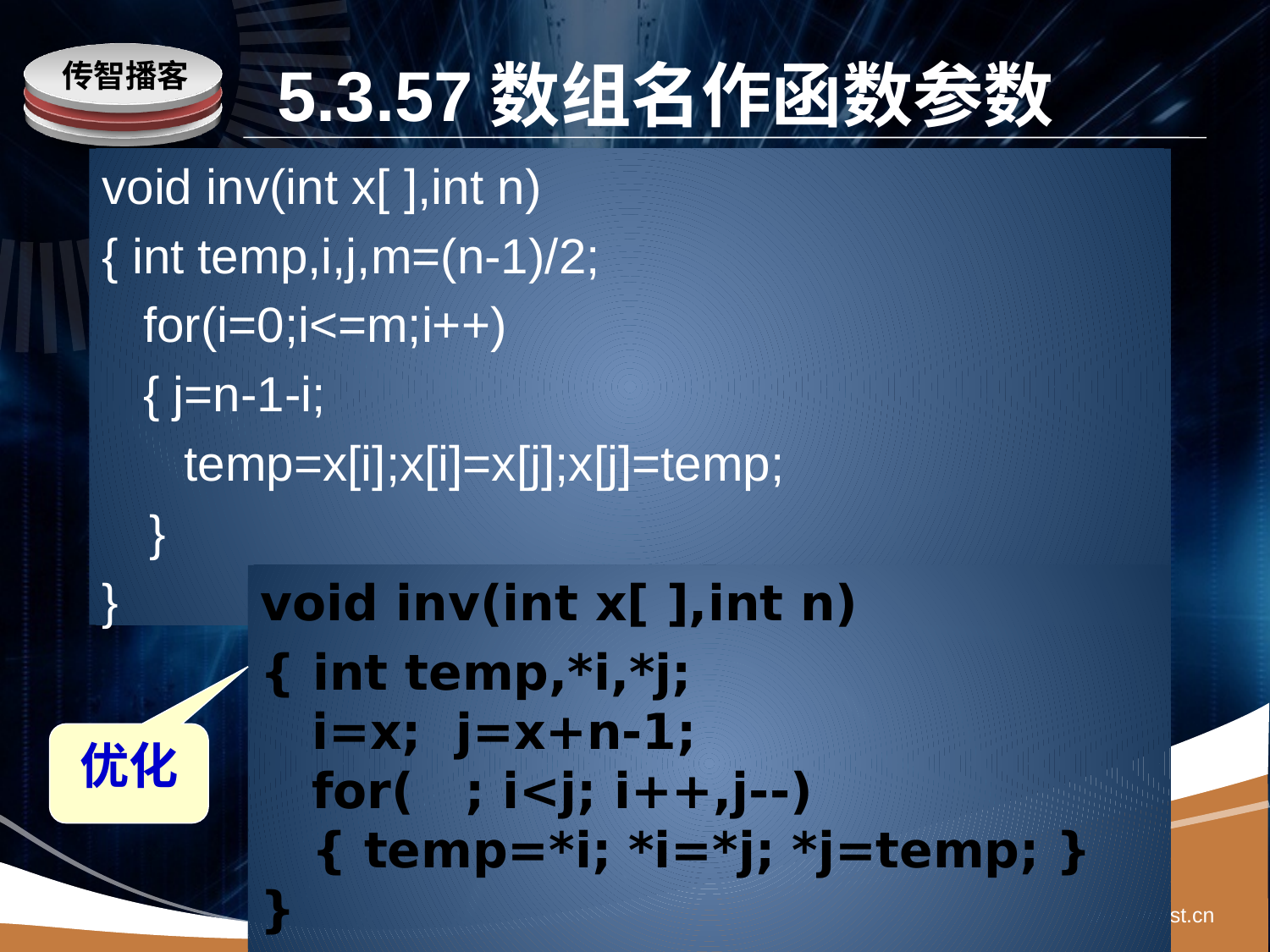

# 5.3.57数组名作函数参数
void inv(int x[ ],int n)
{ int temp,i,j,m=(n-1)/2;
   for(i=0;i<=m;i++)
   { j=n-1-i;
      temp=x[i];x[i]=x[j];x[j]=temp;
	}
}
void inv(int x[ ],int n)
{ int temp,*i,*j;
   i=x;  j=x+n-1;
   for(   ; i<j; i++,j--)
   { temp=*i; *i=*j; *j=temp; }
}
优化
www.itcast.cn